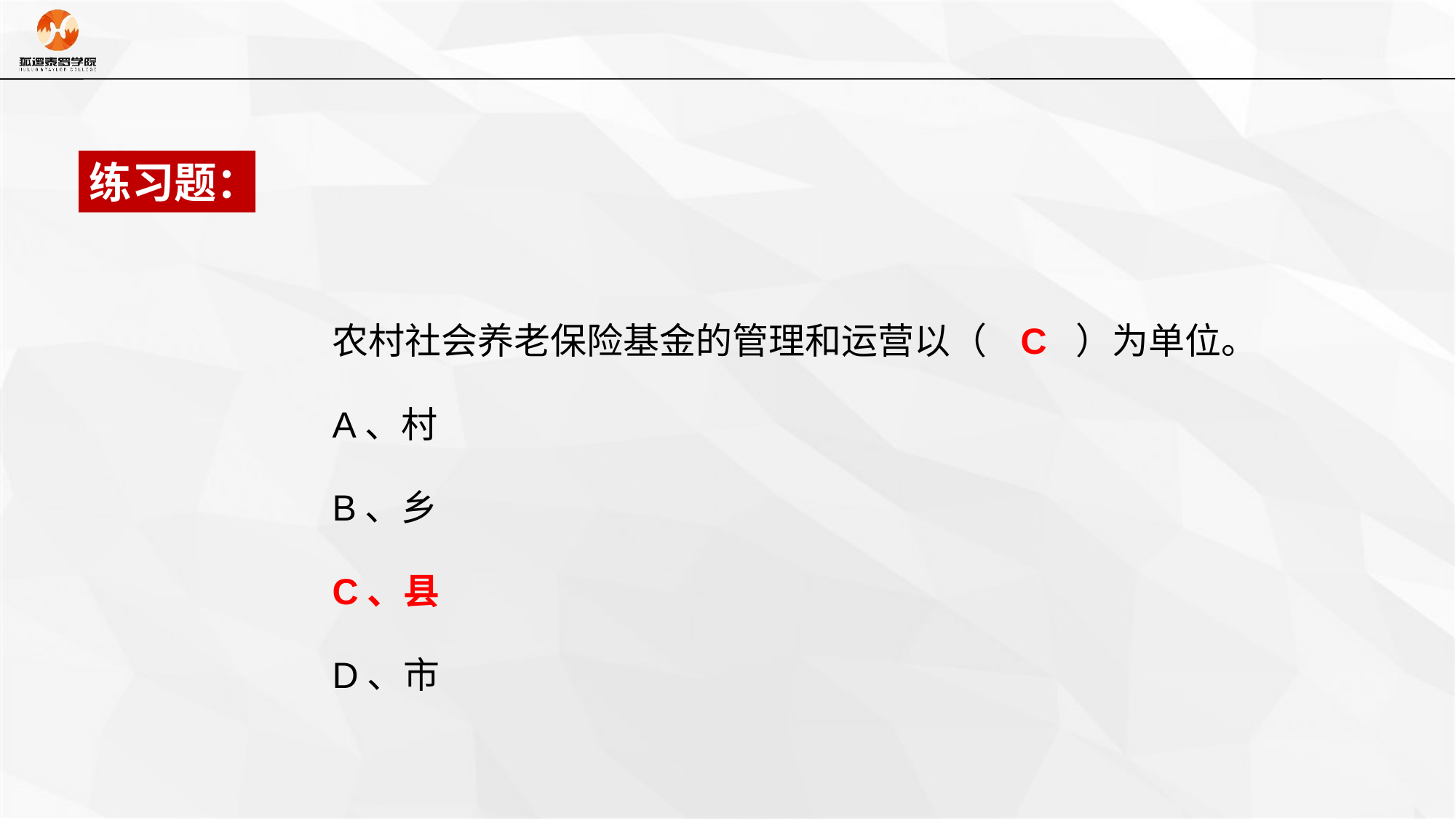

练习题：
农村社会养老保险基金的管理和运营以（   C  ）为单位。
A、村
B、乡
C、县
D、市